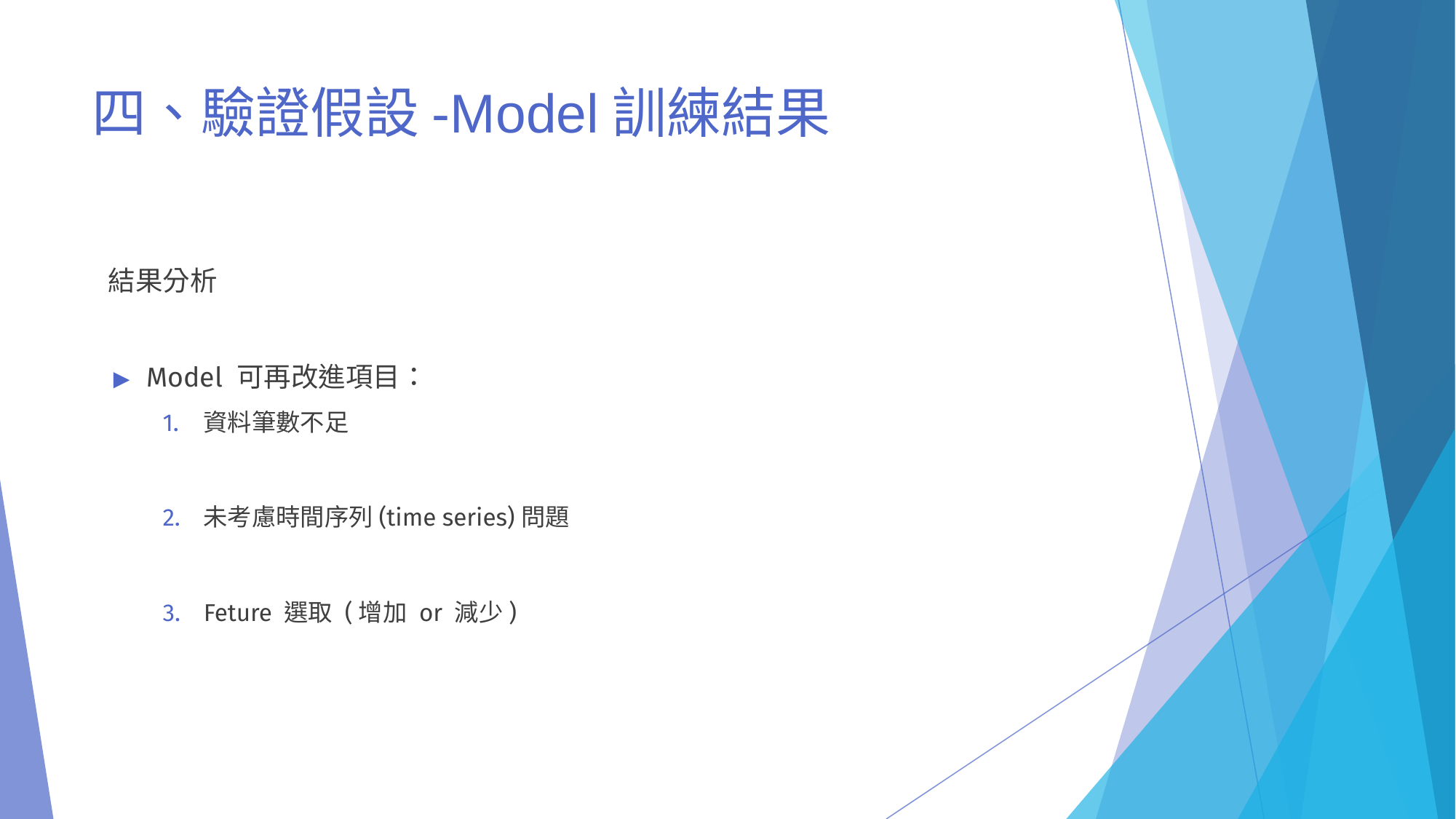

# 四、驗證假設-Model訓練結果
結果分析

Model 可再改進項目：
資料筆數不足

未考慮時間序列(time series)問題

Feture 選取 (增加 or 減少)